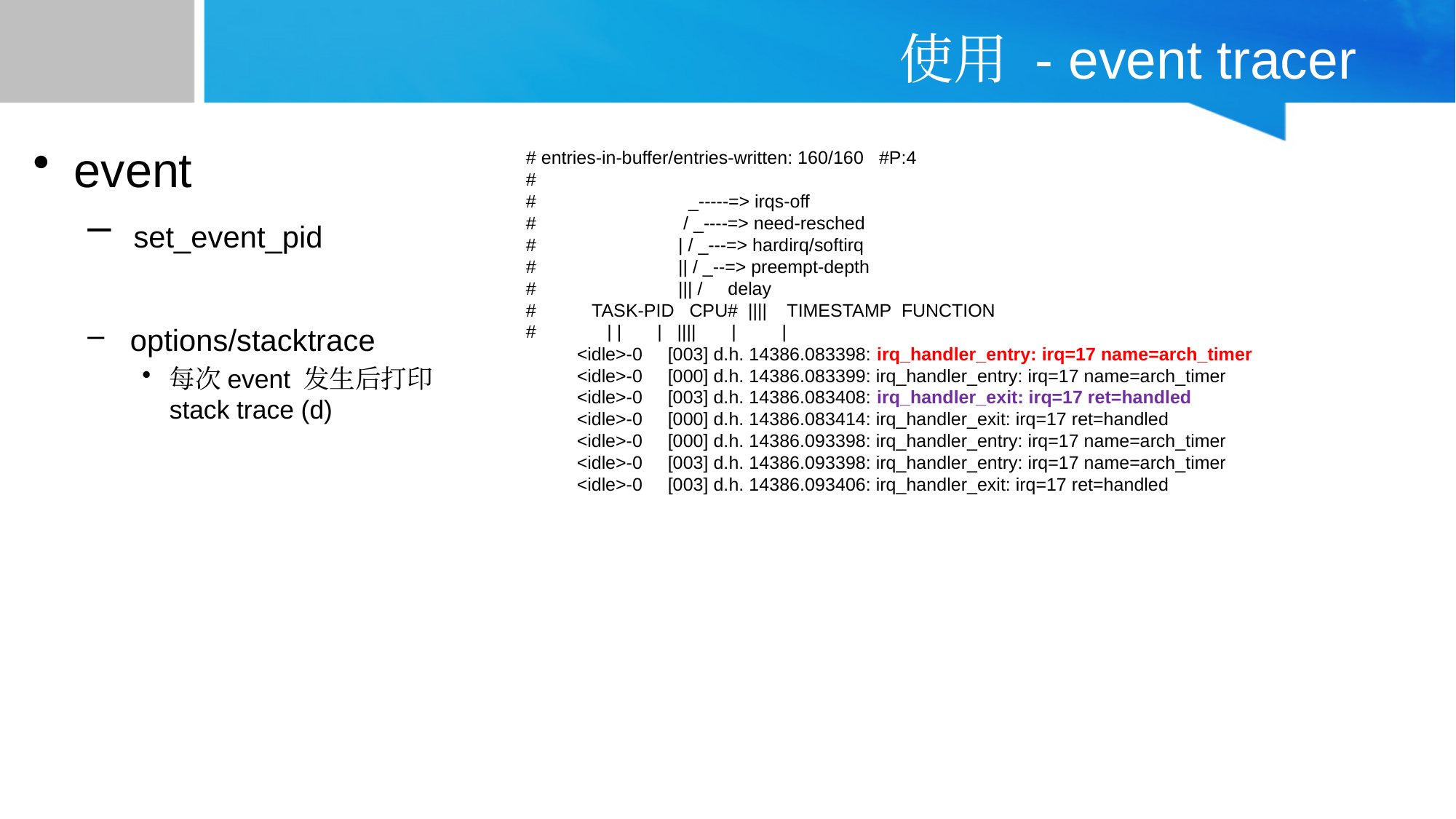

# 使用 - event tracer
event
 set_event_pid

 options/stacktrace
每次event 发生后打印stack trace (d)
# entries-in-buffer/entries-written: 160/160   #P:4
#
#                              _-----=> irqs-off
#                             / _----=> need-resched
#                            | / _---=> hardirq/softirq
#                            || / _--=> preempt-depth
#                            ||| /     delay
#           TASK-PID   CPU#  ||||    TIMESTAMP  FUNCTION
#              | |       |   ||||       |         |
          <idle>-0     [003] d.h. 14386.083398: irq_handler_entry: irq=17 name=arch_timer
          <idle>-0     [000] d.h. 14386.083399: irq_handler_entry: irq=17 name=arch_timer
          <idle>-0     [003] d.h. 14386.083408: irq_handler_exit: irq=17 ret=handled
          <idle>-0     [000] d.h. 14386.083414: irq_handler_exit: irq=17 ret=handled
          <idle>-0     [000] d.h. 14386.093398: irq_handler_entry: irq=17 name=arch_timer
          <idle>-0     [003] d.h. 14386.093398: irq_handler_entry: irq=17 name=arch_timer
          <idle>-0     [003] d.h. 14386.093406: irq_handler_exit: irq=17 ret=handled